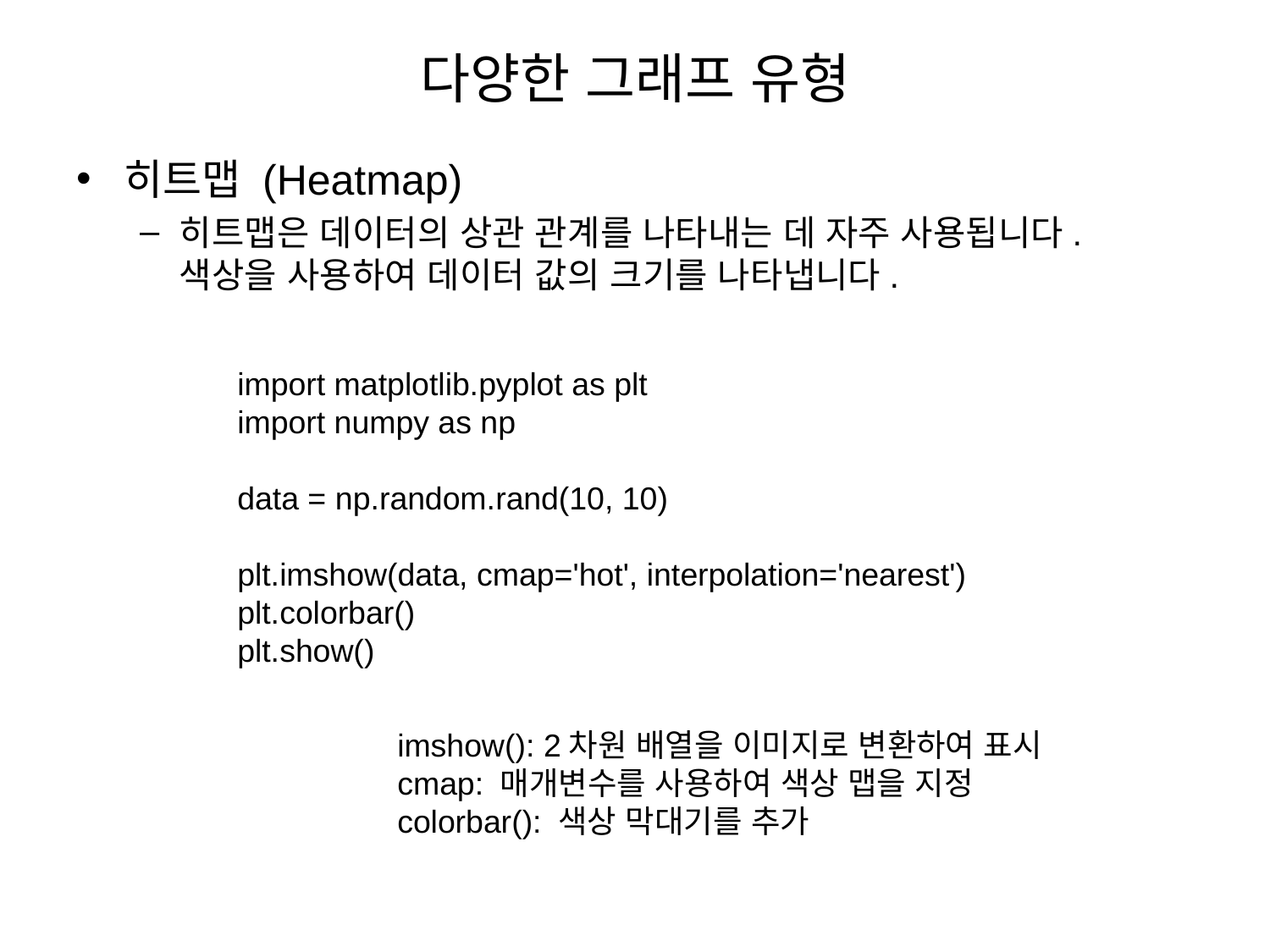

# 다양한 그래프 유형
히트맵 (Heatmap)
히트맵은 데이터의 상관 관계를 나타내는 데 자주 사용됩니다. 색상을 사용하여 데이터 값의 크기를 나타냅니다.
import matplotlib.pyplot as plt
import numpy as np

data = np.random.rand(10, 10)

plt.imshow(data, cmap='hot', interpolation='nearest')
plt.colorbar()
plt.show()
imshow(): 2차원 배열을 이미지로 변환하여 표시
cmap: 매개변수를 사용하여 색상 맵을 지정
colorbar(): 색상 막대기를 추가